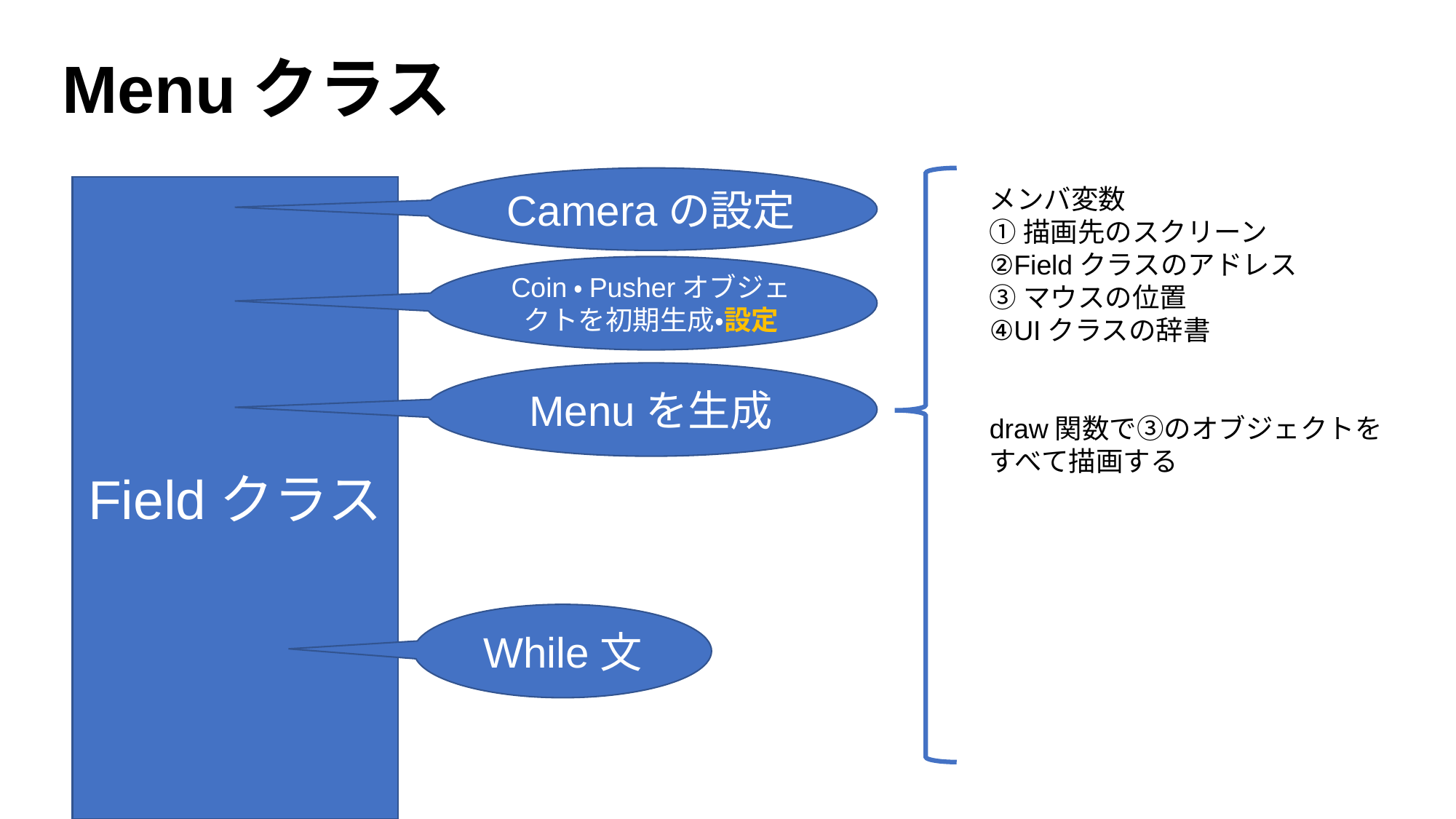

# Menuクラス
Cameraの設定

Fieldクラス
メンバ変数
①描画先のスクリーン
②Fieldクラスのアドレス
③マウスの位置
④UIクラスの辞書

draw関数で③のオブジェクトをすべて描画する
Coin・Pusherオブジェクトを初期生成・設定
Menuを生成
While文